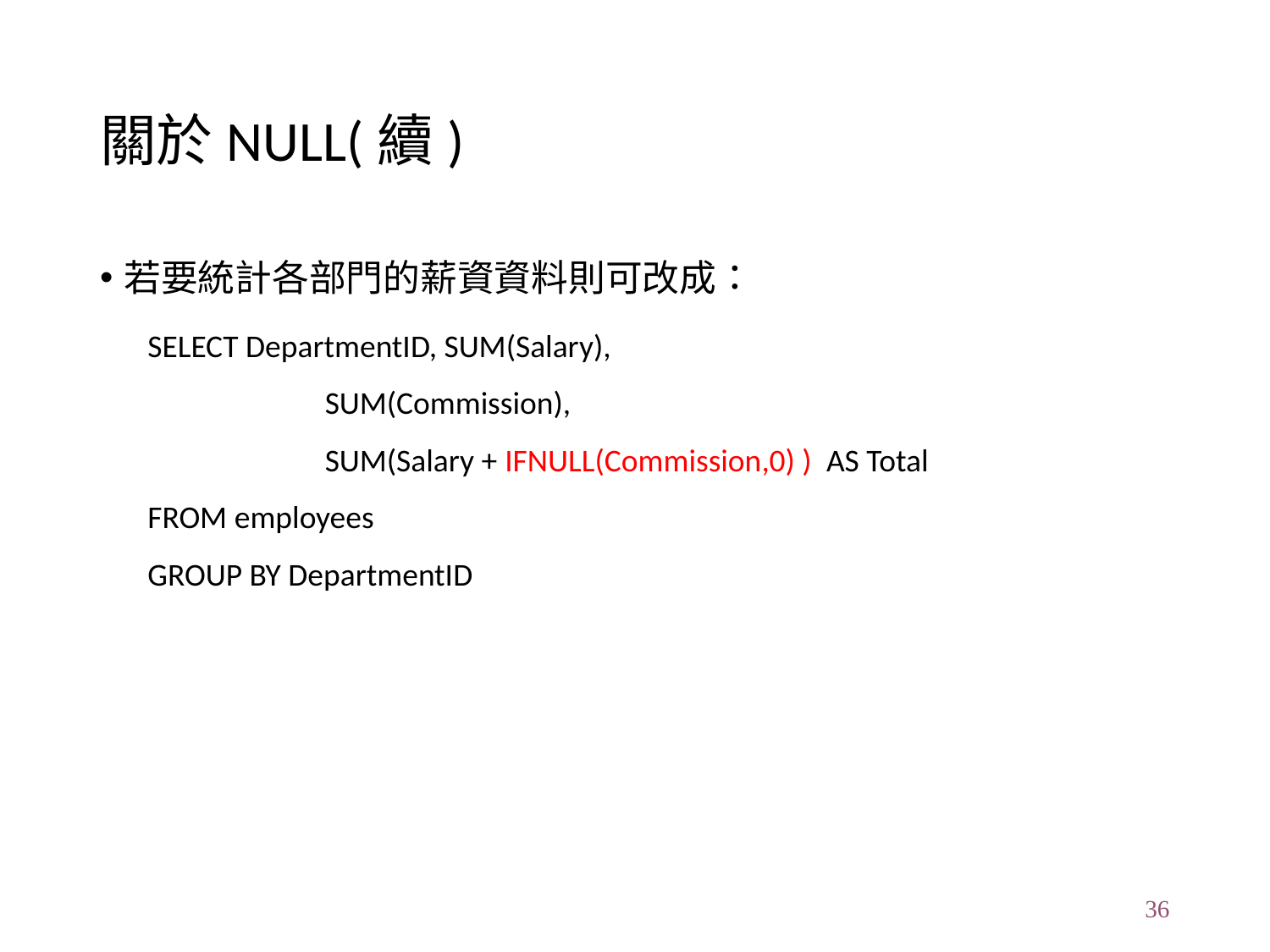

# 關於NULL(續)
若要統計各部門的薪資資料則可改成：
SELECT DepartmentID, SUM(Salary),
	       SUM(Commission),
	       SUM(Salary + IFNULL(Commission,0) )  AS Total
FROM employees
GROUP BY DepartmentID

36